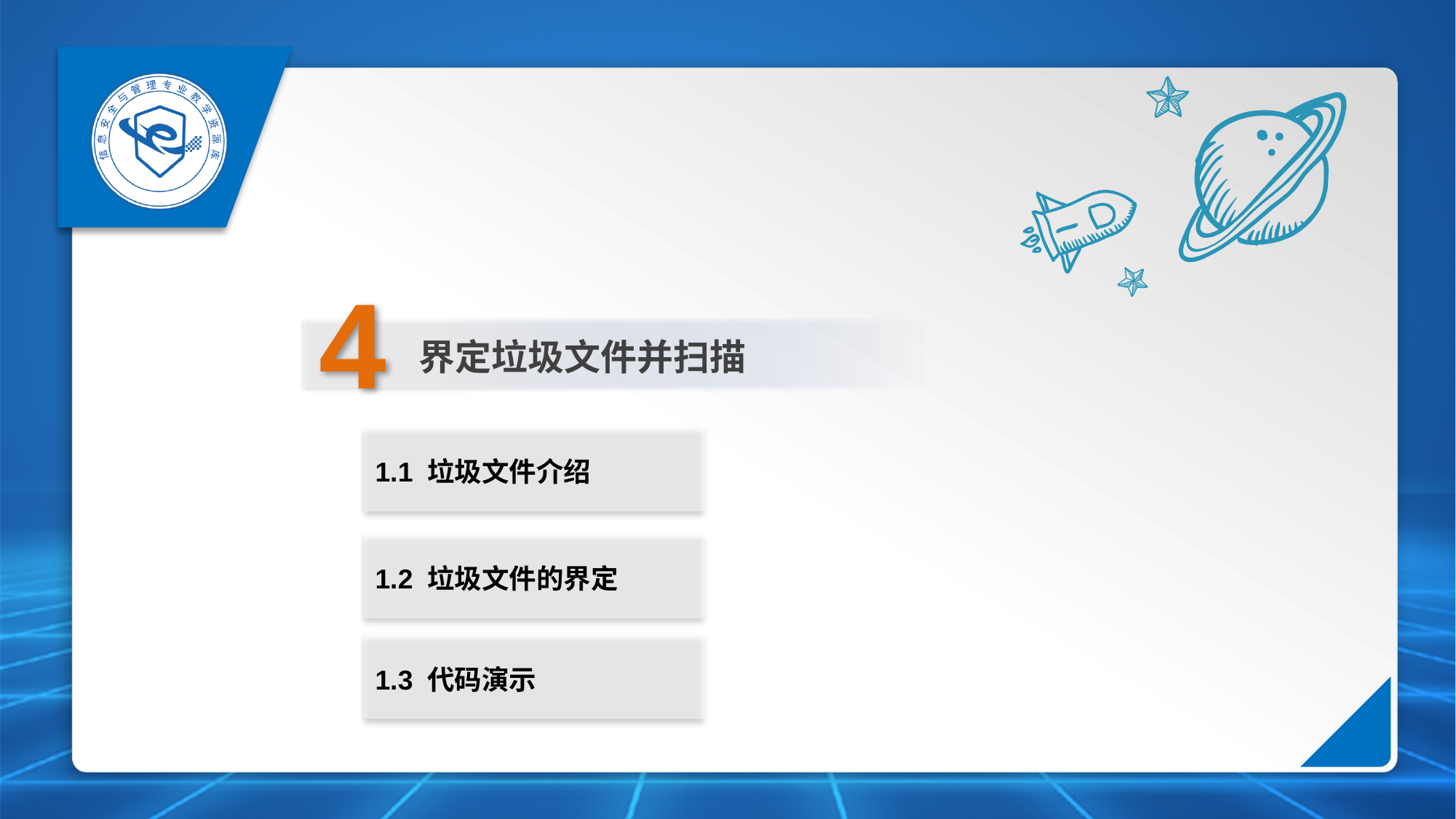

4

界定垃圾文件并扫描

1.1 垃圾文件介绍

1.2 垃圾文件的界定

1.3 代码演示